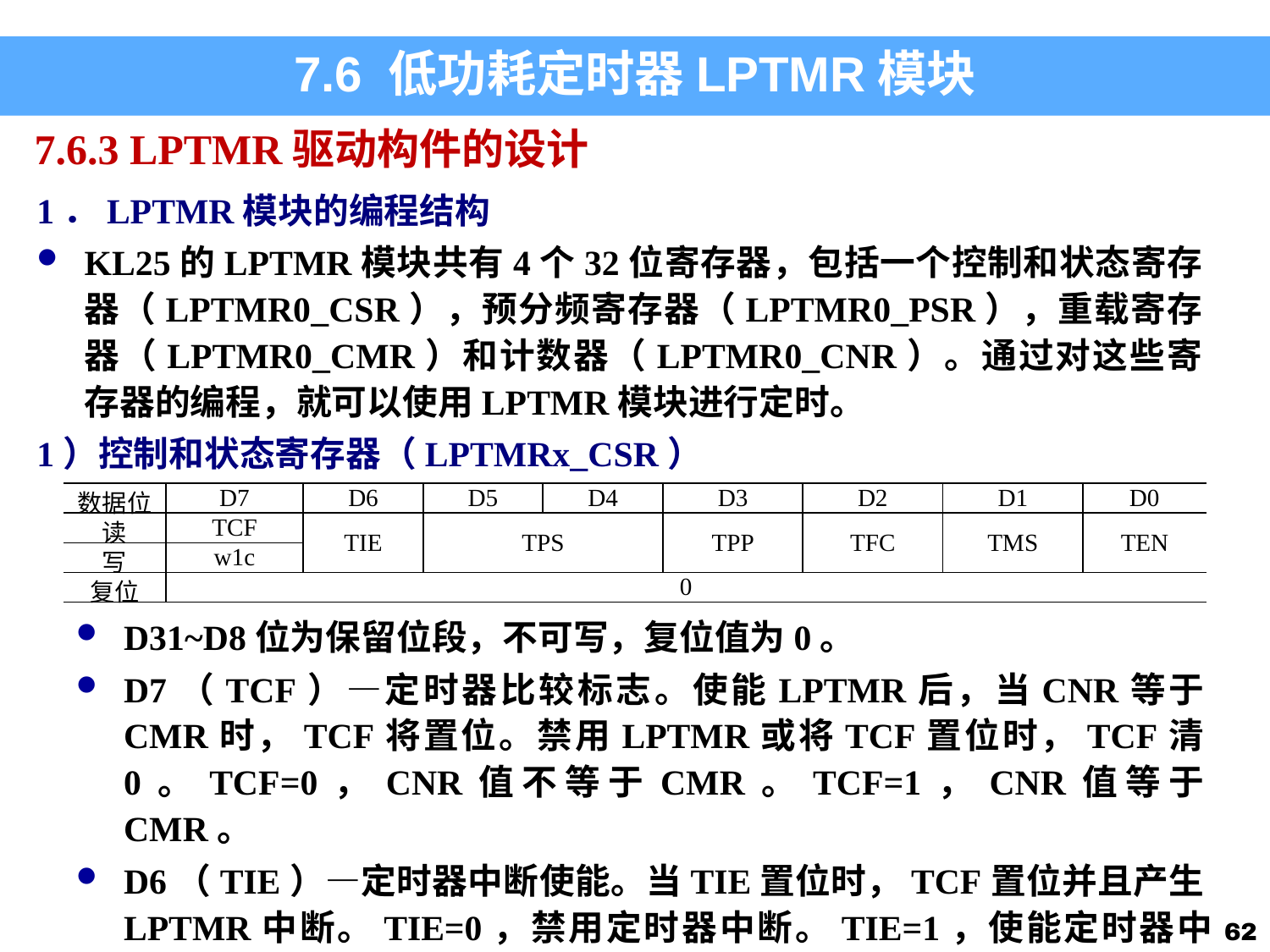

7.6 低功耗定时器LPTMR模块
7.6.3 LPTMR驱动构件的设计
1．LPTMR模块的编程结构
KL25的LPTMR模块共有4个32位寄存器，包括一个控制和状态寄存器（LPTMR0_CSR），预分频寄存器（LPTMR0_PSR），重载寄存器（LPTMR0_CMR）和计数器（LPTMR0_CNR）。通过对这些寄存器的编程，就可以使用LPTMR模块进行定时。
1）控制和状态寄存器（LPTMRx_CSR）
| 数据位 | D7 | D6 | D5 | D4 | D3 | D2 | D1 | D0 |
| --- | --- | --- | --- | --- | --- | --- | --- | --- |
| 读 | TCF | TIE | TPS |  | TPP | TFC | TMS | TEN |
| 写 | w1c |  |  |  |  |  |  |  |
| 复位 | 0 |  |  |  |  |  |  |  |
D31~D8位为保留位段，不可写，复位值为0。
D7（TCF）—定时器比较标志。使能LPTMR后，当CNR等于CMR时，TCF将置位。禁用LPTMR或将TCF置位时，TCF清0。TCF=0，CNR值不等于CMR。TCF=1，CNR值等于CMR。
D6（TIE）—定时器中断使能。当TIE置位时，TCF置位并且产生LPTMR中断。TIE=0，禁用定时器中断。TIE=1，使能定时器中断。
62